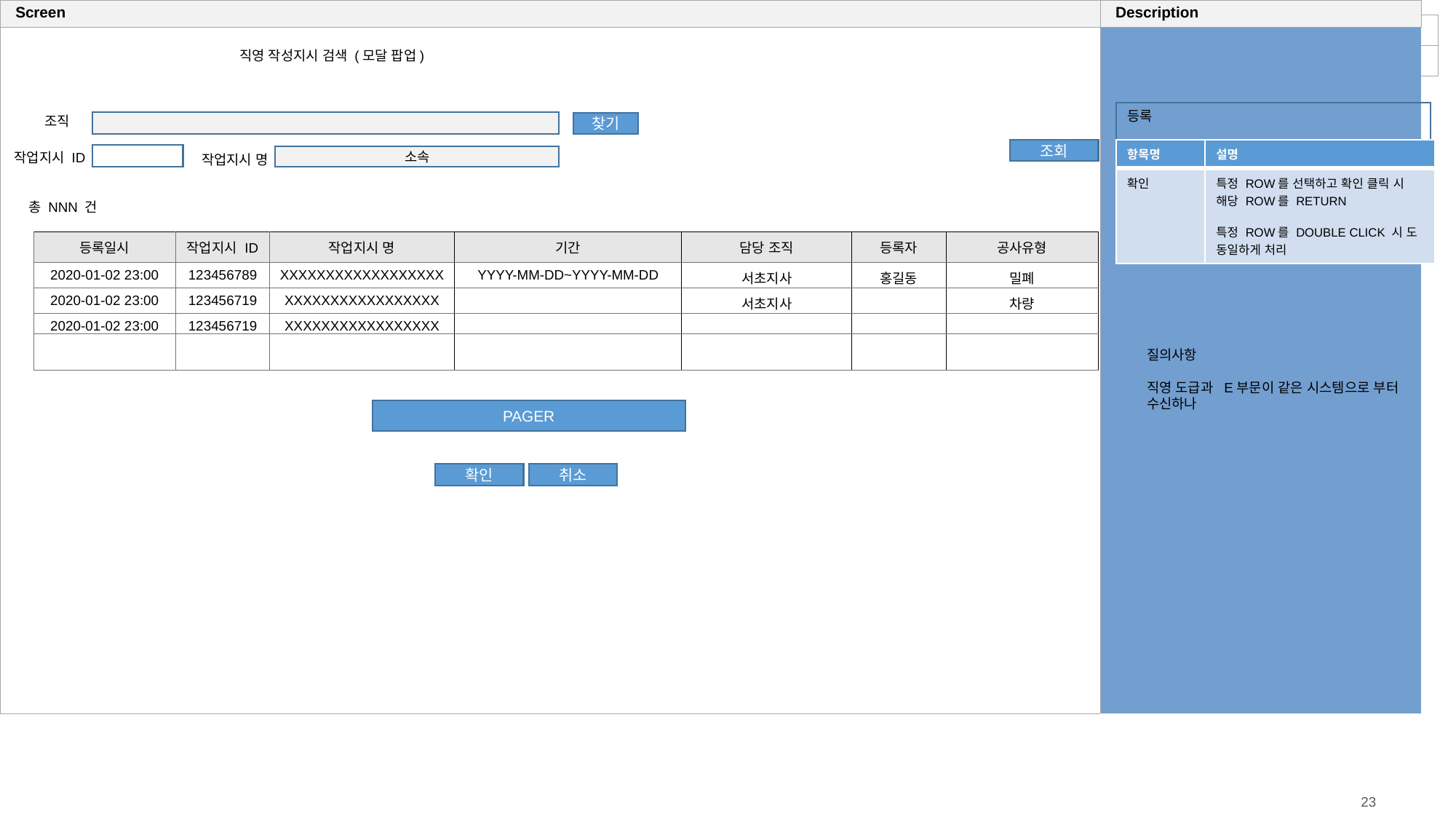

직영 작성지시 검색 (모달 팝업)
등록
조직

찾기
조회
| 항목명 | 설명 |
| --- | --- |
| 확인 | 특정 ROW를 선택하고 확인 클릭 시 해당 ROW를 RETURN 특정 ROW를 DOUBLE CLICK 시 도 동일하게 처리 |
작업지시 ID

작업지시 명
소속
총 NNN 건
| 등록일시 | 작업지시 ID | 작업지시 명 | 기간 | 담당 조직 | 등록자 | 공사유형 |
| --- | --- | --- | --- | --- | --- | --- |
| 2020-01-02 23:00 | 123456789 | XXXXXXXXXXXXXXXXXX | YYYY-MM-DD~YYYY-MM-DD | 서초지사 | 홍길동 | 밀폐 |
| 2020-01-02 23:00 | 123456719 | XXXXXXXXXXXXXXXXX |  | 서초지사 |  | 차량 |
| 2020-01-02 23:00 | 123456719 | XXXXXXXXXXXXXXXXX |  |  |  |  |
|  |  |  |  |  |  |  |
질의사항

직영 도급과  E부문이 같은 시스템으로 부터 수신하나

PAGER
확인
취소